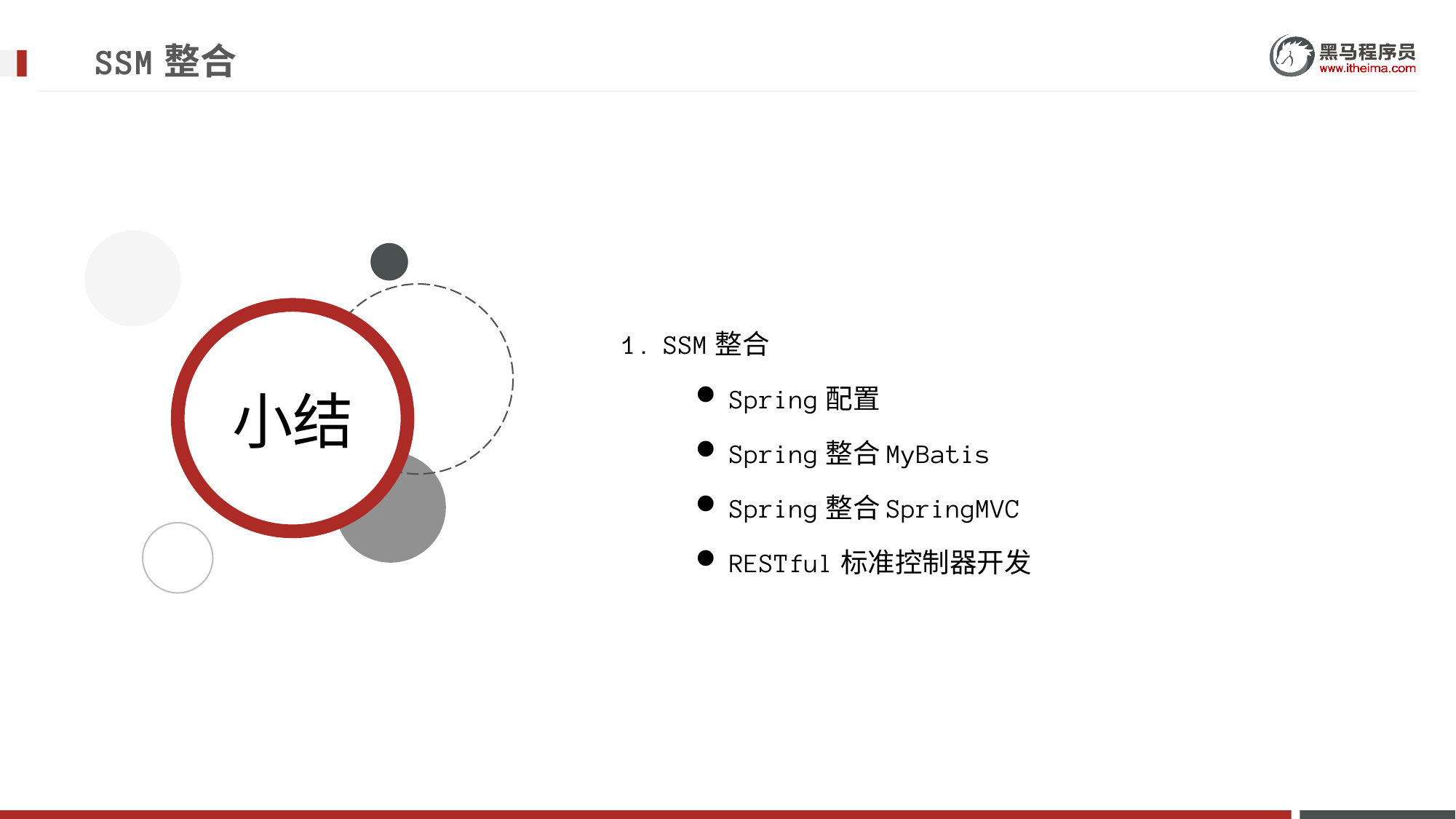

# SSM整合
SSM整合
Spring配置
Spring整合MyBatis
Spring整合SpringMVC
RESTful标准控制器开发